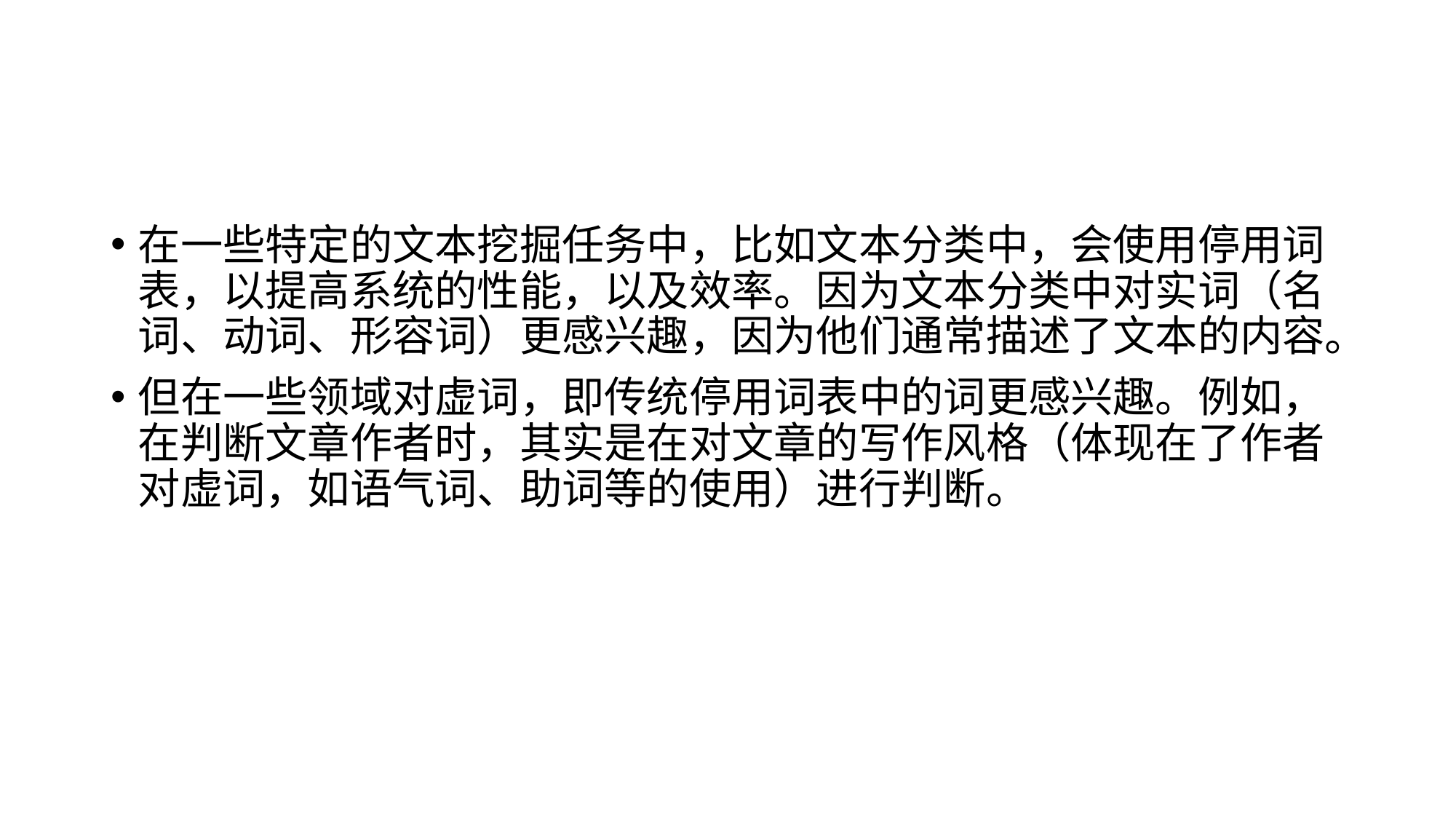

#
在一些特定的文本挖掘任务中，比如文本分类中，会使用停用词表，以提高系统的性能，以及效率。因为文本分类中对实词（名词、动词、形容词）更感兴趣，因为他们通常描述了文本的内容。
但在一些领域对虚词，即传统停用词表中的词更感兴趣。例如，在判断文章作者时，其实是在对文章的写作风格（体现在了作者对虚词，如语气词、助词等的使用）进行判断。